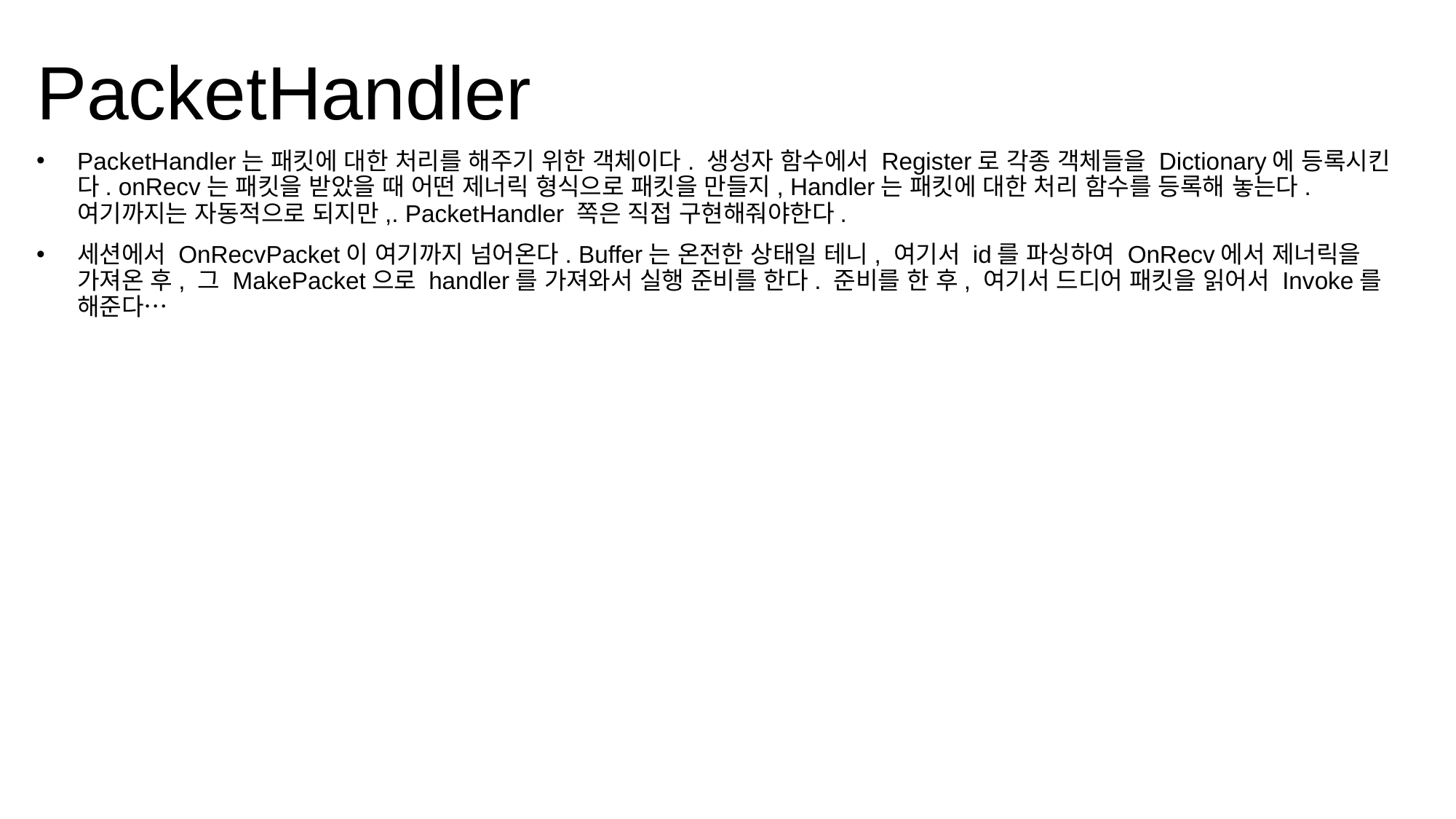

PacketHandler
PacketHandler는 패킷에 대한 처리를 해주기 위한 객체이다. 생성자 함수에서 Register로 각종 객체들을 Dictionary에 등록시킨다. onRecv는 패킷을 받았을 때 어떤 제너릭 형식으로 패킷을 만들지, Handler는 패킷에 대한 처리 함수를 등록해 놓는다. 여기까지는 자동적으로 되지만,. PacketHandler 쪽은 직접 구현해줘야한다.
세션에서 OnRecvPacket이 여기까지 넘어온다. Buffer는 온전한 상태일 테니, 여기서 id를 파싱하여 OnRecv에서 제너릭을 가져온 후, 그 MakePacket으로 handler를 가져와서 실행 준비를 한다. 준비를 한 후, 여기서 드디어 패킷을 읽어서 Invoke를 해준다…